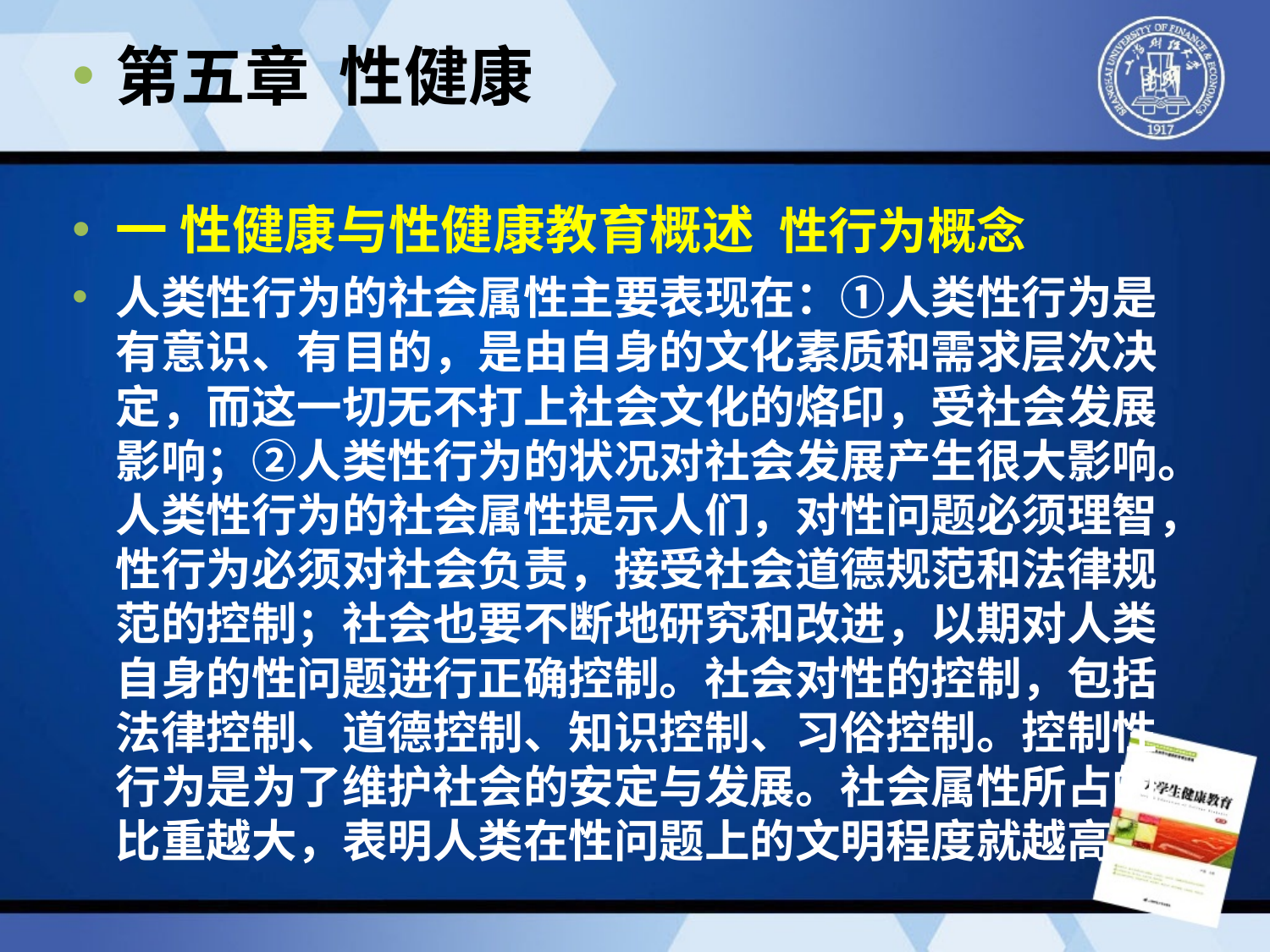

第五章  性健康

一 性健康与性健康教育概述  性行为概念
人类性行为的社会属性主要表现在：①人类性行为是有意识、有目的，是由自身的文化素质和需求层次决定，而这一切无不打上社会文化的烙印，受社会发展影响；②人类性行为的状况对社会发展产生很大影响。人类性行为的社会属性提示人们，对性问题必须理智，性行为必须对社会负责，接受社会道德规范和法律规范的控制；社会也要不断地研究和改进，以期对人类自身的性问题进行正确控制。社会对性的控制，包括法律控制、道德控制、知识控制、习俗控制。控制性行为是为了维护社会的安定与发展。社会属性所占的比重越大，表明人类在性问题上的文明程度就越高。